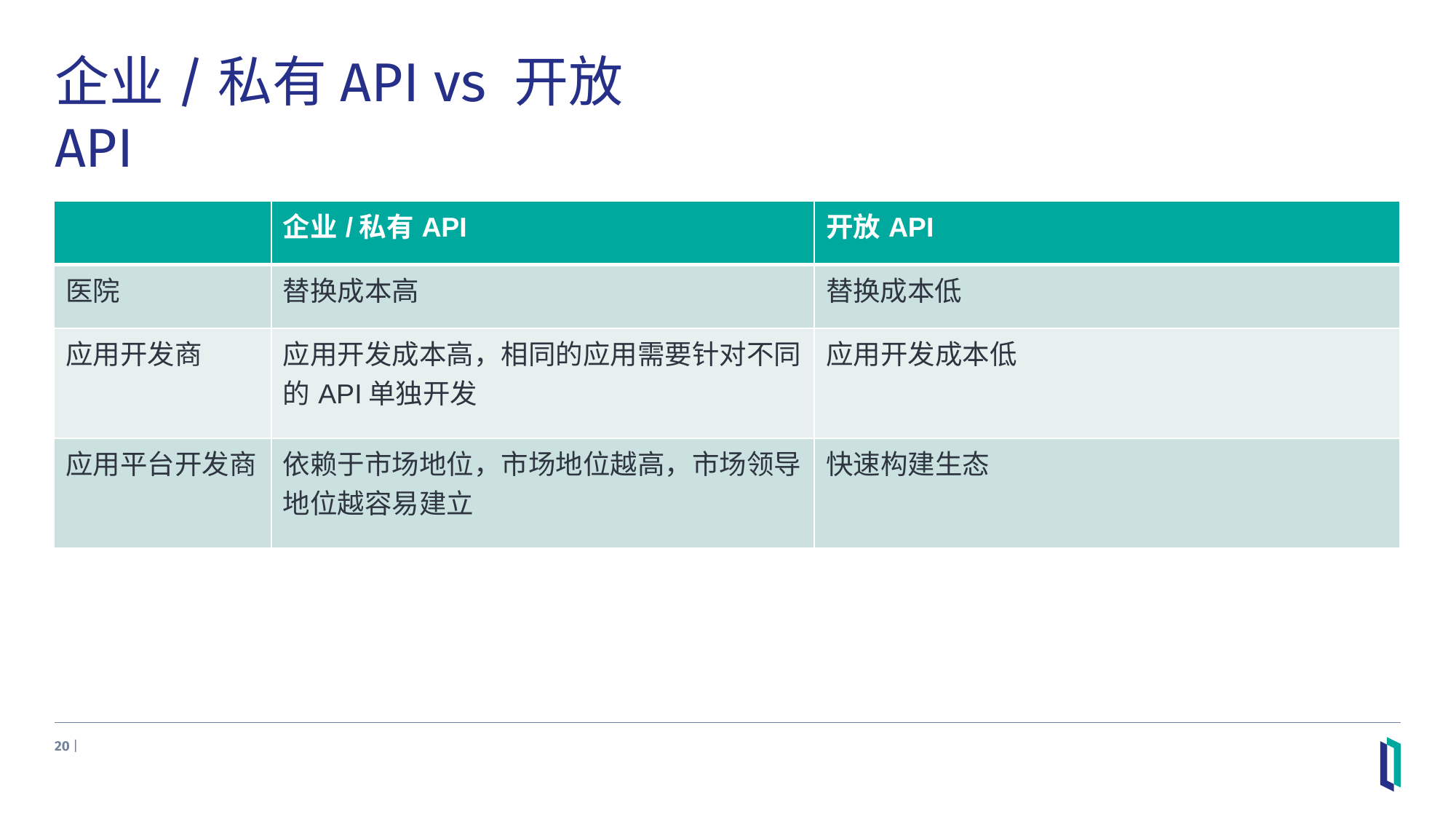

# 企业/私有API vs 开放API
|  | 企业/私有API | 开放API |
| --- | --- | --- |
| 医院 | 替换成本高 | 替换成本低 |
| 应用开发商 | 应用开发成本高，相同的应用需要针对不同 的API单独开发 | 应用开发成本低 |
| 应用平台开发商 | 依赖于市场地位，市场地位越高，市场领导 地位越容易建立 | 快速构建生态 |

20 |